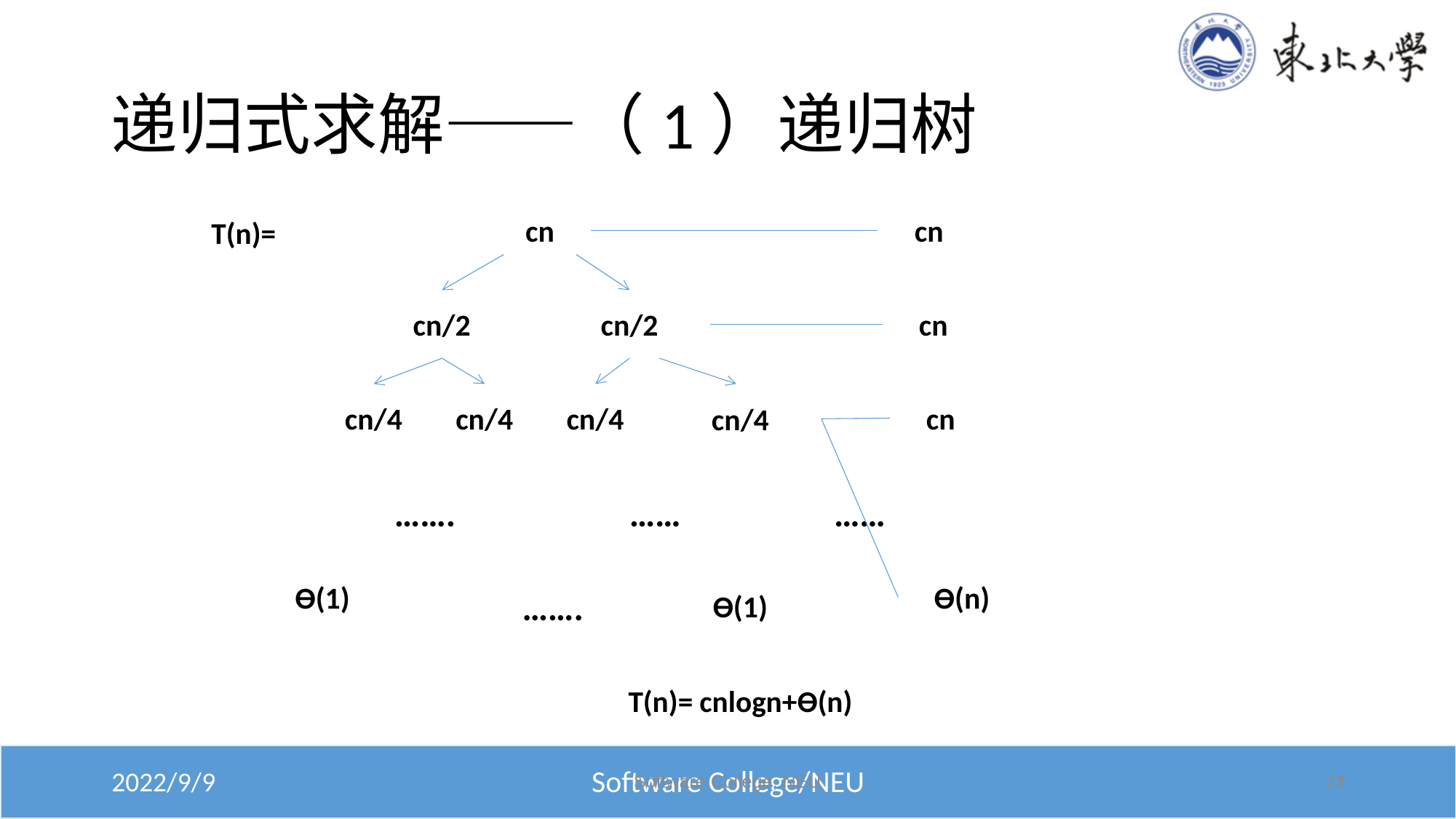

# 递归式求解——（1）递归树
cn
cn
             T(n)=

T(n)= cnlogn+Ѳ(n)
cn/2
cn/2
cn
cn/4
cn/4
cn/4
cn
cn/4
…….
……
……
Ѳ(1)
Ѳ(n)
…….
Ѳ(1)
Software College, NEU
*